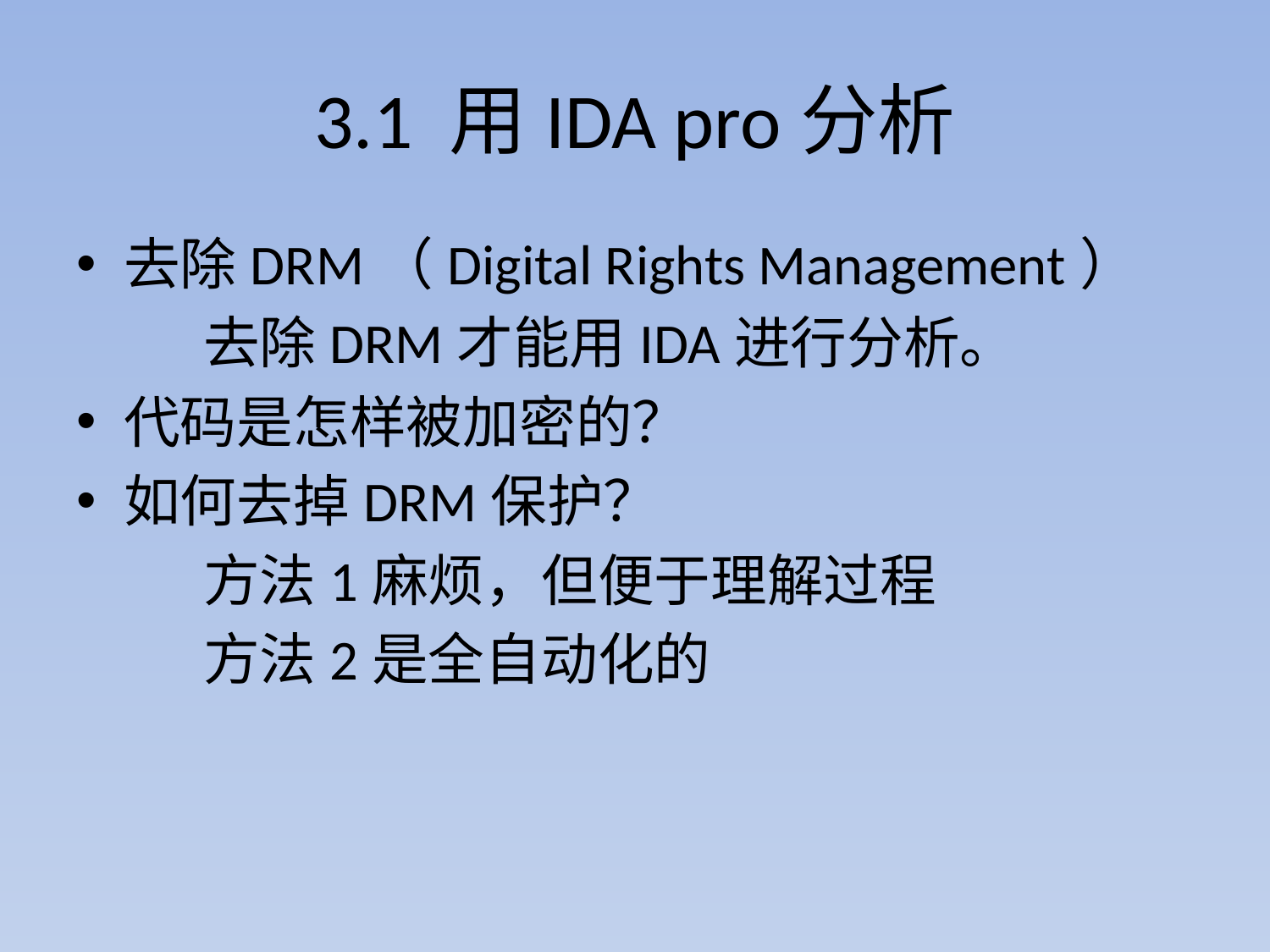

# 3.1 用IDA pro分析
去除DRM（Digital Rights Management）
	去除DRM才能用IDA进行分析。
代码是怎样被加密的？
如何去掉DRM保护？
	方法1麻烦，但便于理解过程
	方法2是全自动化的